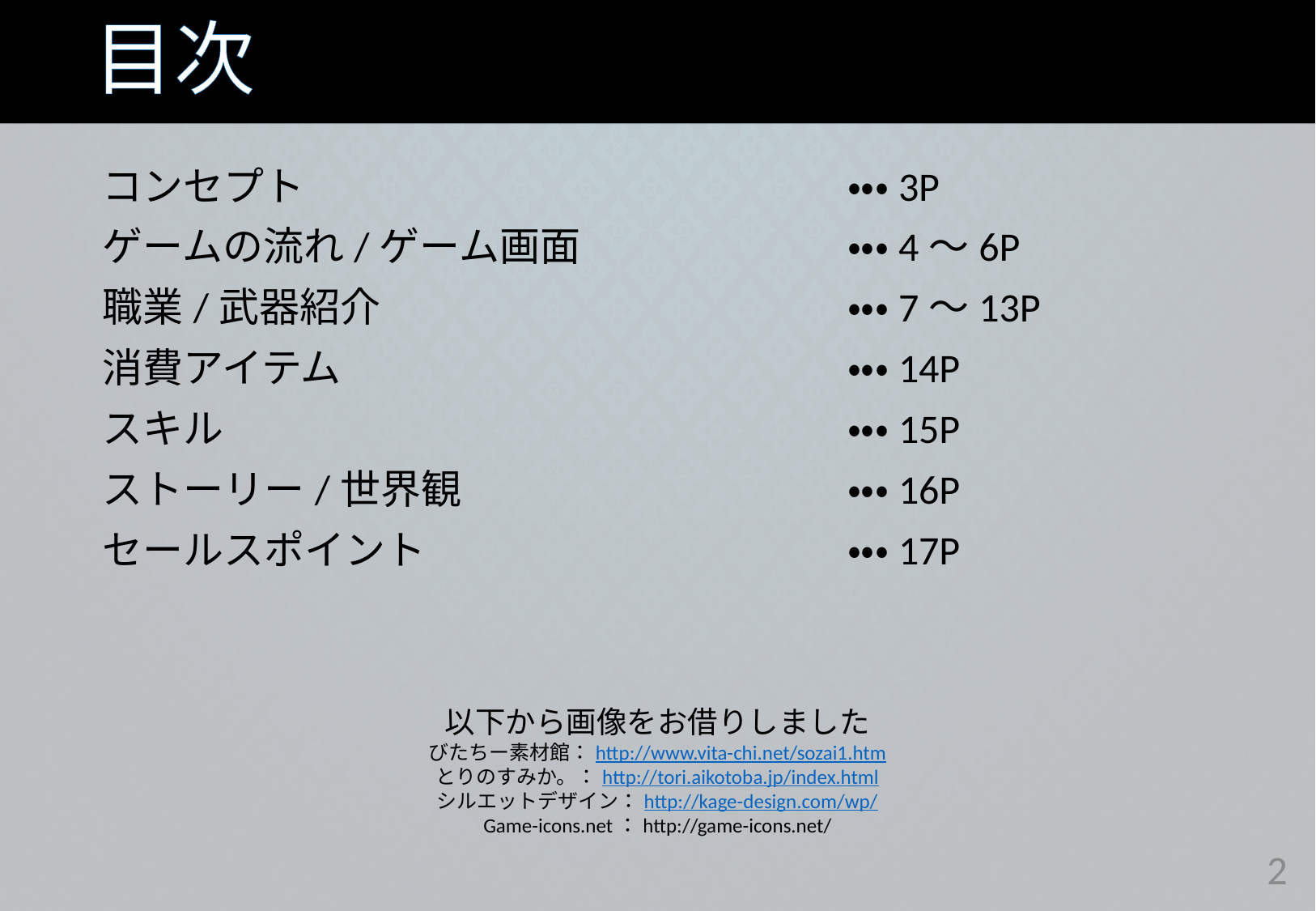

# 目次
・・・3P
・・・4～6P
・・・7～13P
・・・14P
・・・15P
・・・16P
・・・17P
コンセプト
ゲームの流れ/ゲーム画面
職業/武器紹介
消費アイテム
スキル
ストーリー/世界観
セールスポイント
以下から画像をお借りしました
びたちー素材館：http://www.vita-chi.net/sozai1.htm
とりのすみか。：http://tori.aikotoba.jp/index.html
シルエットデザイン：http://kage-design.com/wp/
Game-icons.net：http://game-icons.net/
2